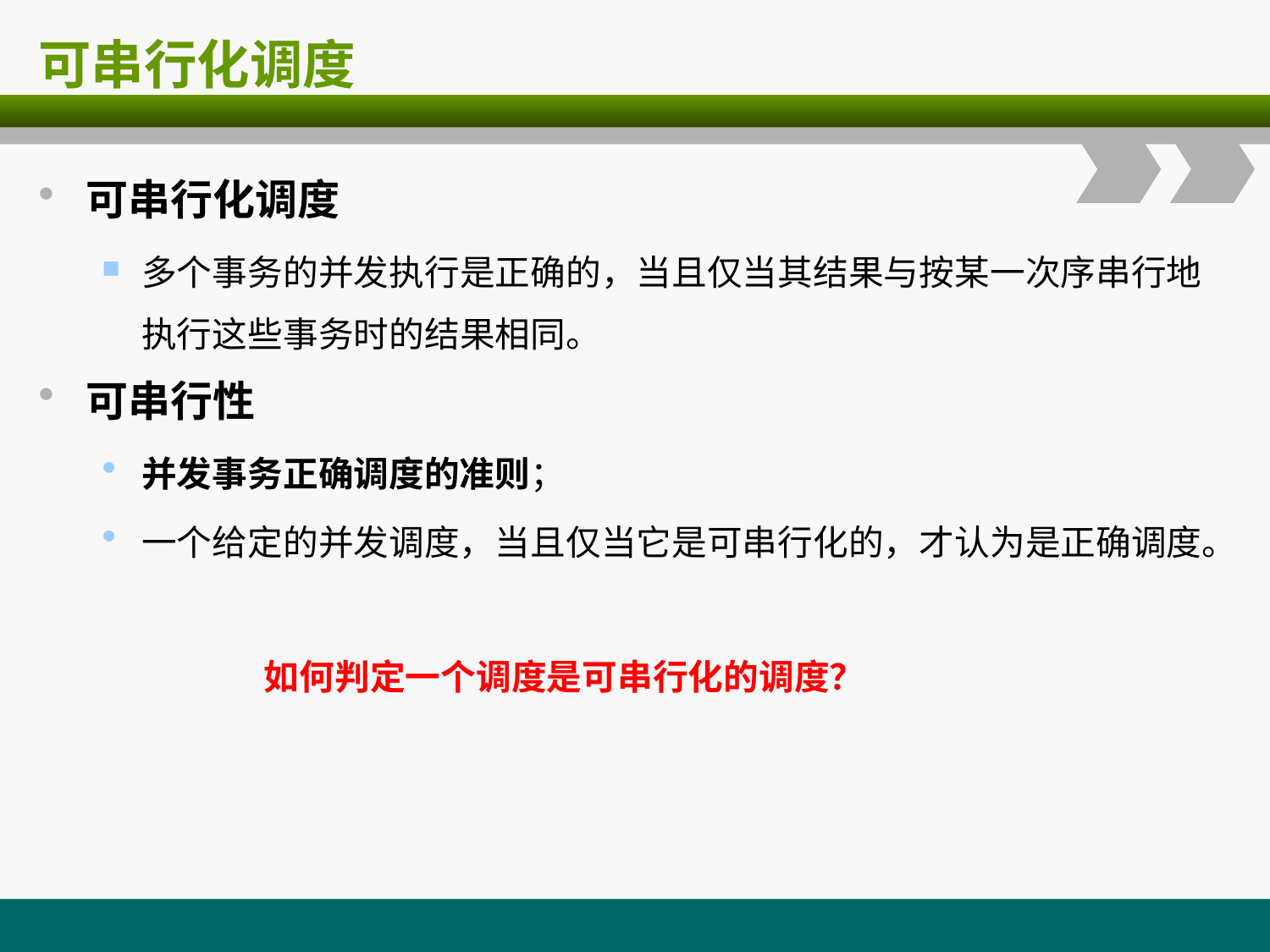

# 可串行化调度
可串行化调度
多个事务的并发执行是正确的，当且仅当其结果与按某一次序串行地执行这些事务时的结果相同。
可串行性
并发事务正确调度的准则；
一个给定的并发调度，当且仅当它是可串行化的，才认为是正确调度。
如何判定一个调度是可串行化的调度？